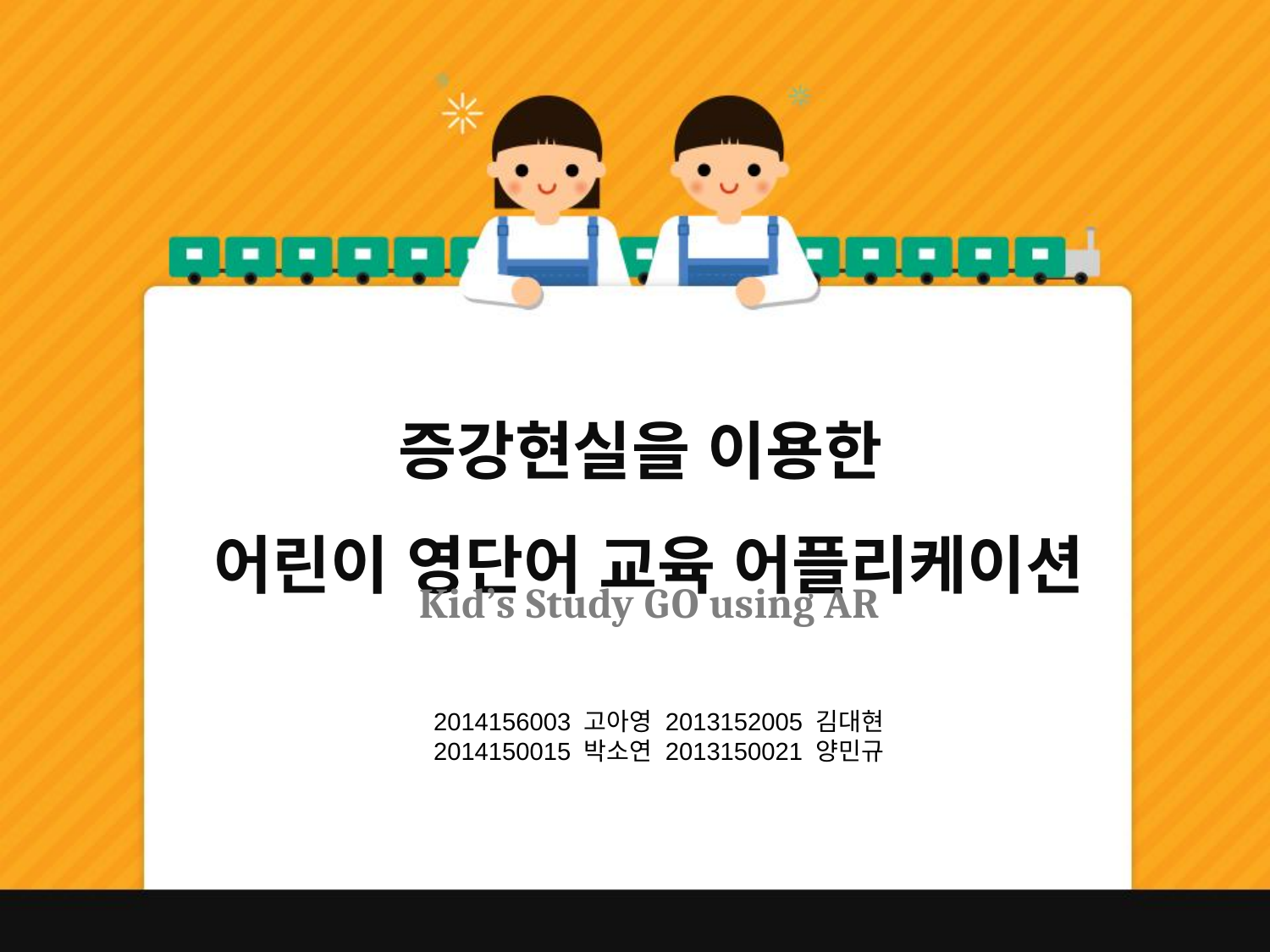

# 증강현실을 이용한 어린이 영단어 교육 어플리케이션
Kid’s Study GO using AR

2014156003 고아영 2013152005 김대현
2014150015 박소연 2013150021 양민규